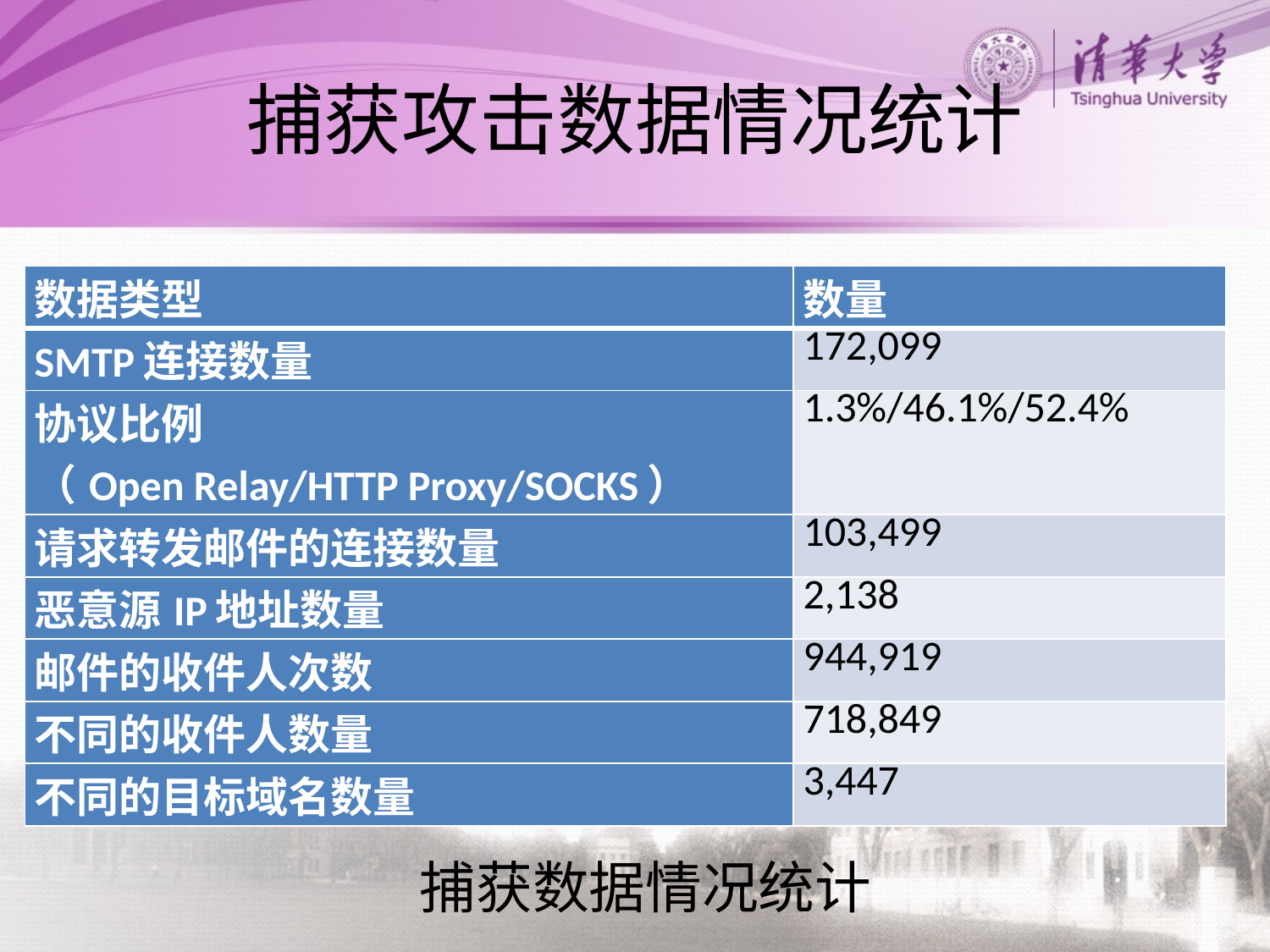

# 捕获攻击数据情况统计
| 数据类型 | 数量 |
| --- | --- |
| SMTP连接数量 | 172,099 |
| 协议比例 （Open Relay/HTTP Proxy/SOCKS） | 1.3%/46.1%/52.4% |
| 请求转发邮件的连接数量 | 103,499 |
| 恶意源IP地址数量 | 2,138 |
| 邮件的收件人次数 | 944,919 |
| 不同的收件人数量 | 718,849 |
| 不同的目标域名数量 | 3,447 |
捕获数据情况统计